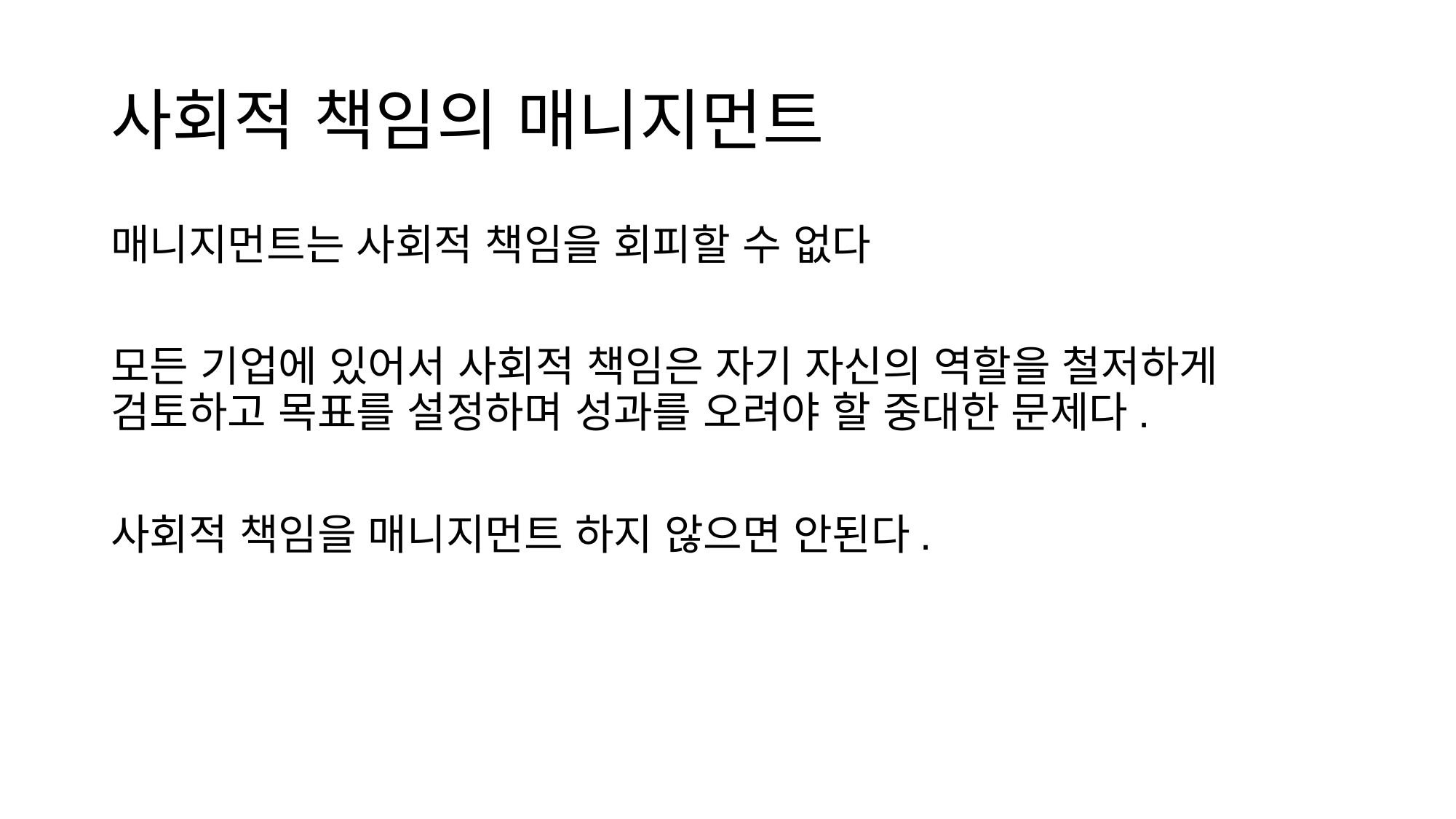

# 사회적 책임의 매니지먼트
매니지먼트는 사회적 책임을 회피할 수 없다

모든 기업에 있어서 사회적 책임은 자기 자신의 역할을 철저하게 검토하고 목표를 설정하며 성과를 오려야 할 중대한 문제다.

사회적 책임을 매니지먼트 하지 않으면 안된다.